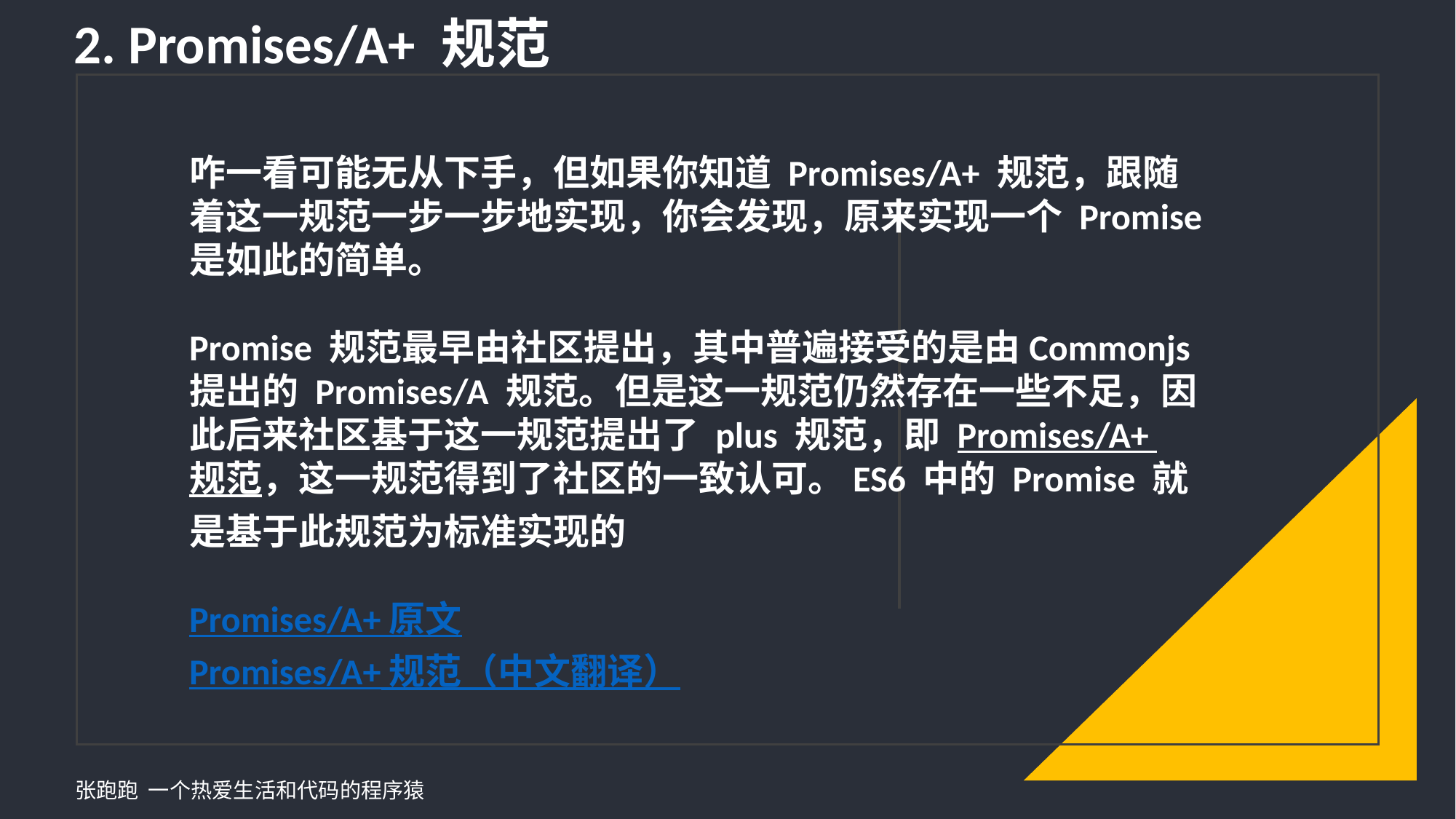

2. Promises/A+ 规范

咋一看可能无从下手，但如果你知道 Promises/A+ 规范，跟随着这一规范一步一步地实现，你会发现，原来实现一个 Promise 是如此的简单。

Promise 规范最早由社区提出，其中普遍接受的是由Commonjs 提出的 Promises/A 规范。但是这一规范仍然存在一些不足，因此后来社区基于这一规范提出了 plus 规范，即 Promises/A+ 规范，这一规范得到了社区的一致认可。ES6 中的 Promise 就是基于此规范为标准实现的

Promises/A+ 原文
Promises/A+ 规范（中文翻译）

张跑跑  一个热爱生活和代码的程序猿